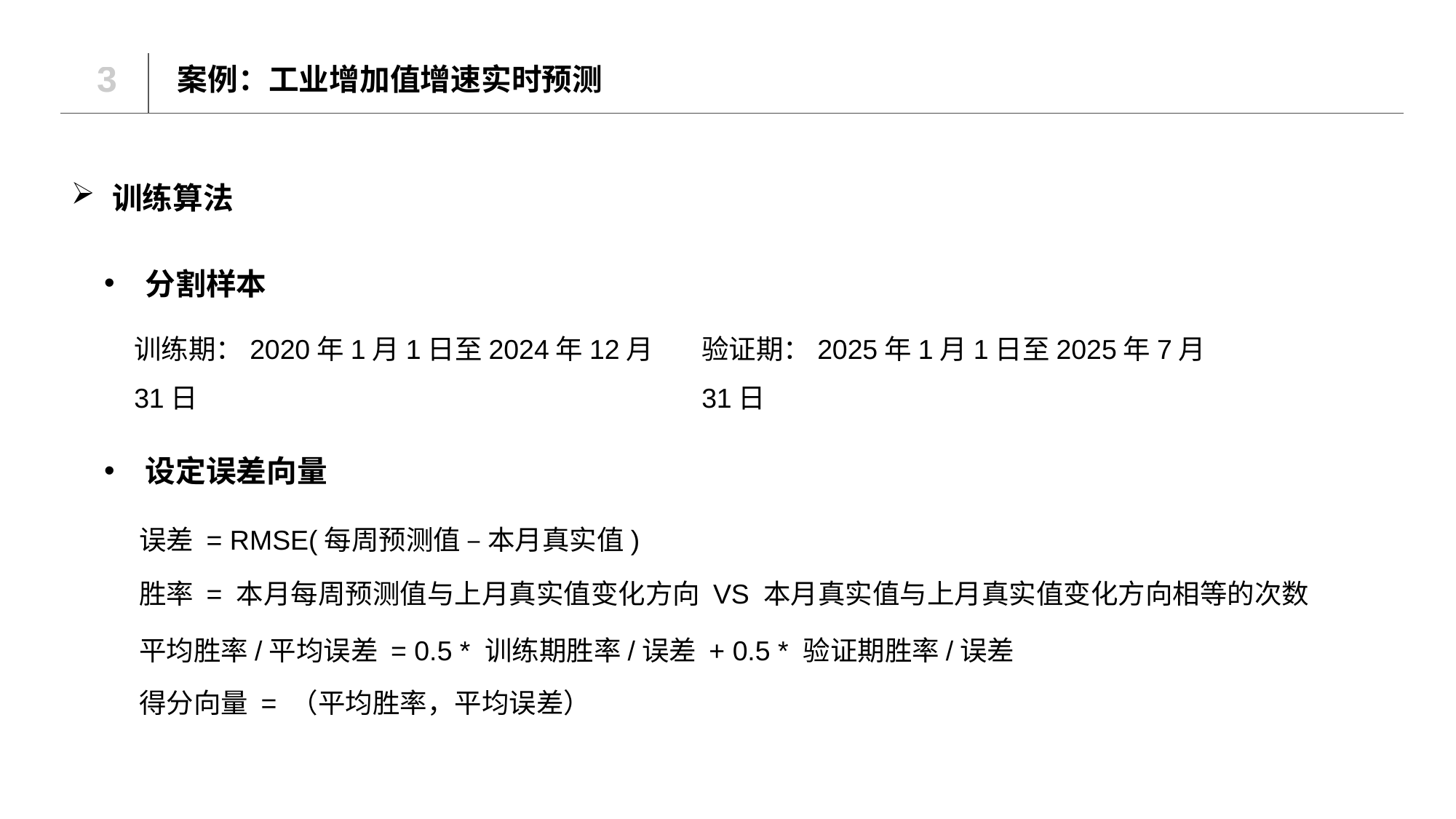

3
案例：工业增加值增速实时预测
训练算法
分割样本
验证期：2025年1月1日至2025年7月31日
训练期：2020年1月1日至2024年12月31日
设定误差向量
误差 = RMSE(每周预测值 – 本月真实值)
胜率 = 本月每周预测值与上月真实值变化方向 VS 本月真实值与上月真实值变化方向相等的次数
平均胜率/平均误差 = 0.5 * 训练期胜率/误差 + 0.5 * 验证期胜率/误差
得分向量 = （平均胜率，平均误差）